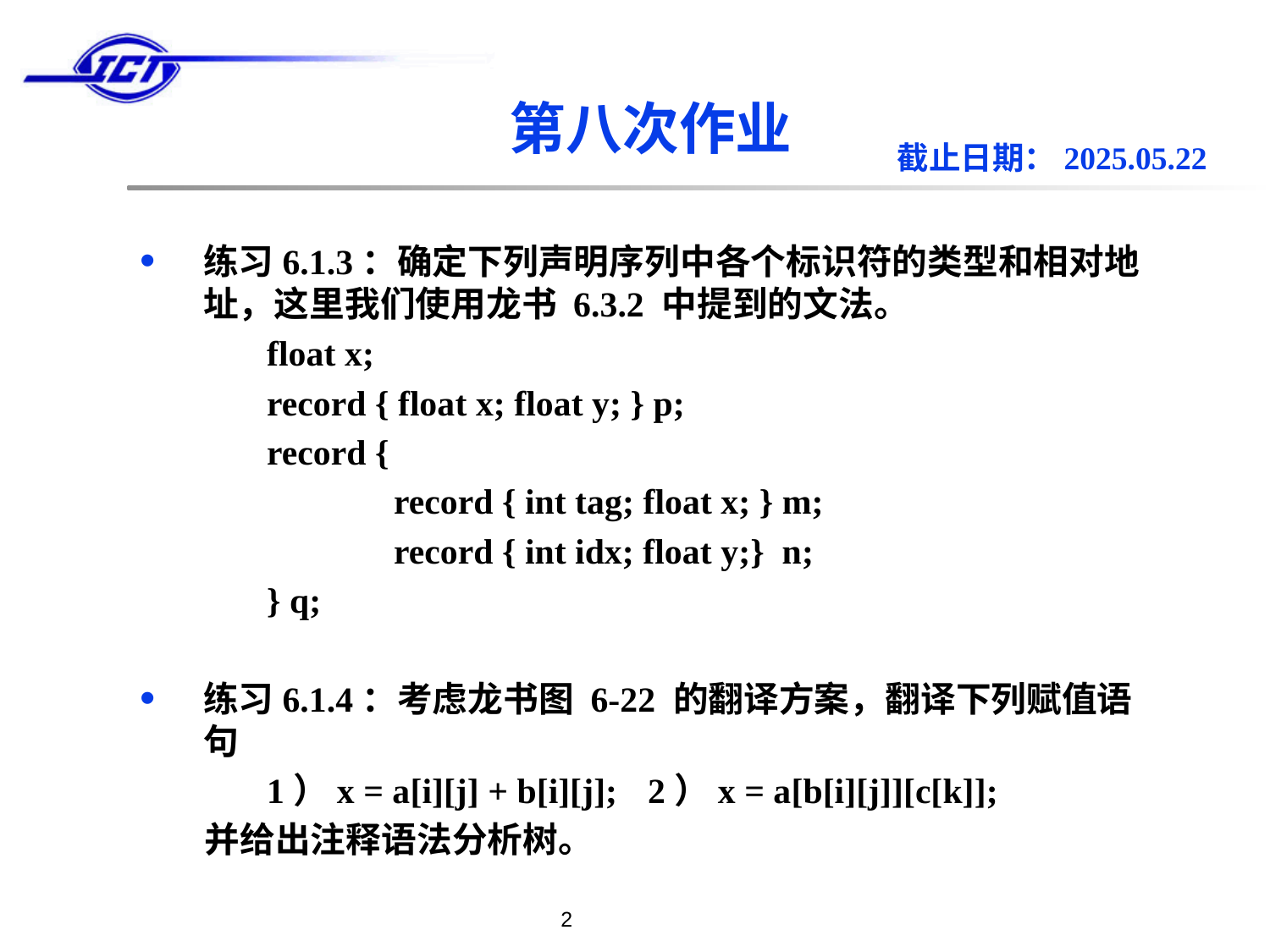

# 第八次作业
截止日期：2025.05.22
练习6.1.3：确定下列声明序列中各个标识符的类型和相对地址，这里我们使用龙书 6.3.2 中提到的文法。
	float x;
	record { float x; float y; } p;
	record {
		record { int tag; float x; } m;
		record { int idx; float y;}  n;
	} q;

练习6.1.4：考虑龙书图 6-22 的翻译方案，翻译下列赋值语句
	1）x = a[i][j] + b[i][j];	2）x = a[b[i][j]][c[k]];
       并给出注释语法分析树。